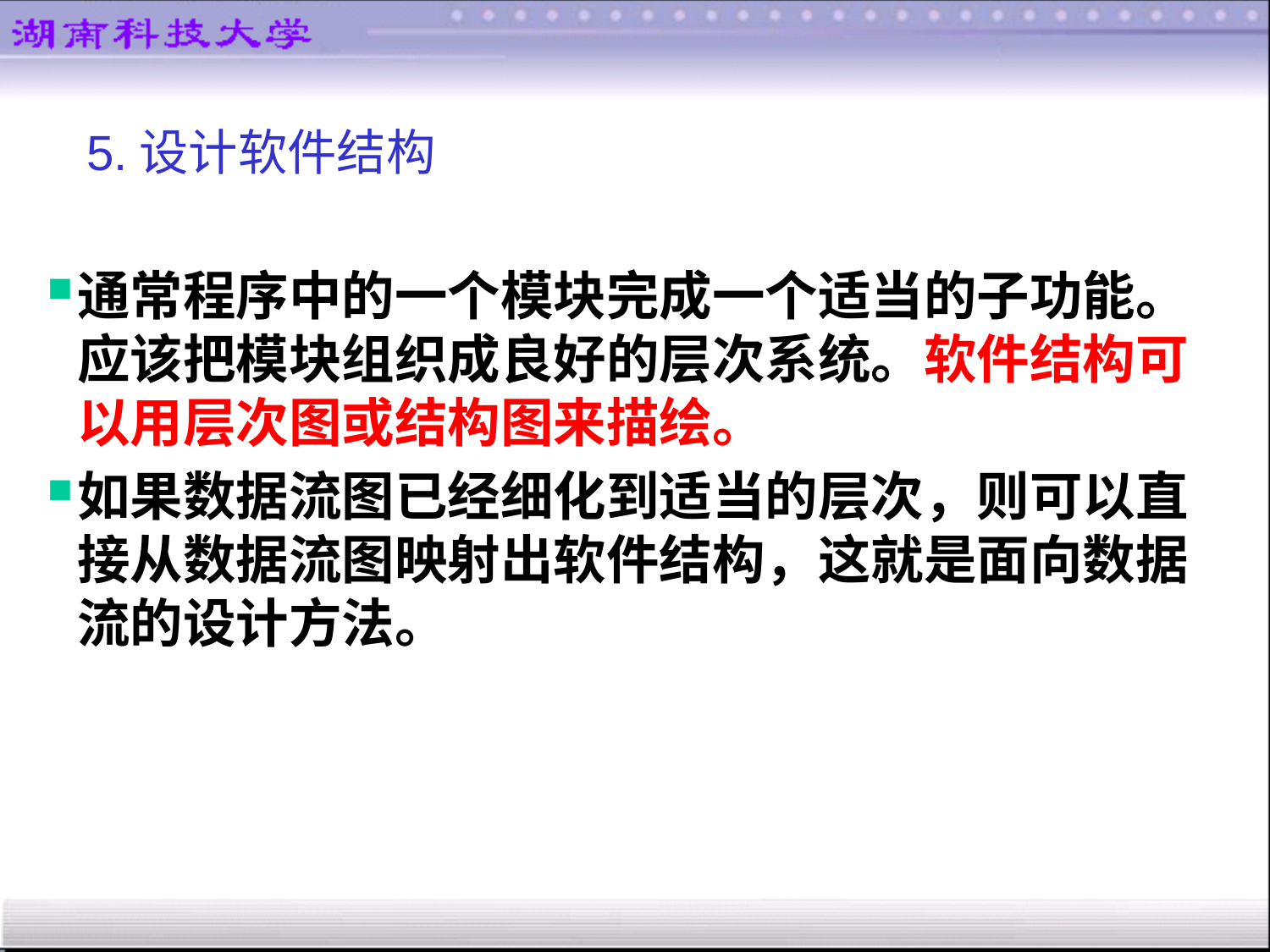

5.设计软件结构
通常程序中的一个模块完成一个适当的子功能。应该把模块组织成良好的层次系统。软件结构可以用层次图或结构图来描绘。
如果数据流图已经细化到适当的层次，则可以直接从数据流图映射出软件结构，这就是面向数据流的设计方法。